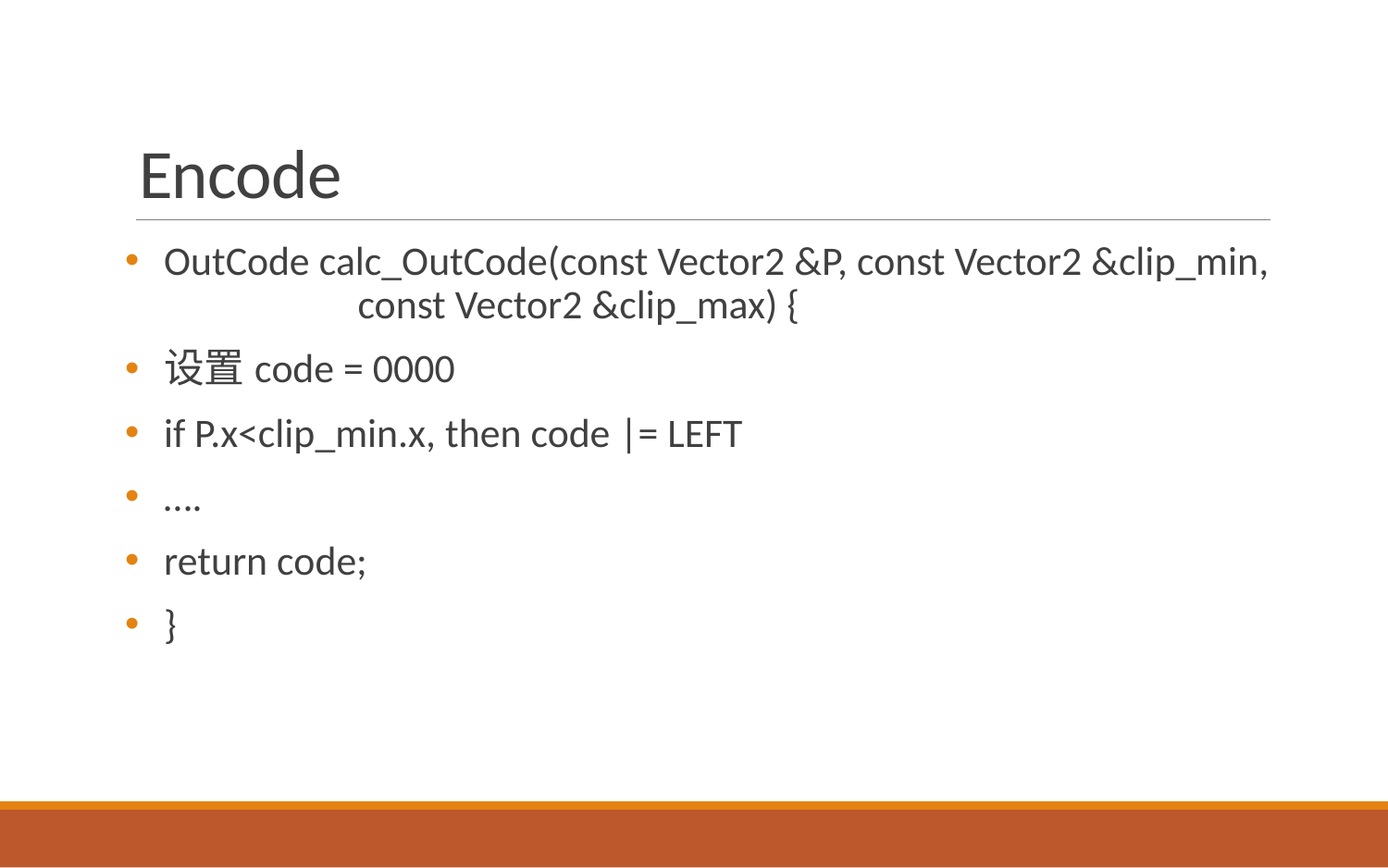

# Encode
OutCode calc_OutCode(const Vector2 &P, const Vector2 &clip_min,
                     const Vector2 &clip_max) {
设置code = 0000
if P.x<clip_min.x, then code |= LEFT
….
return code;
}